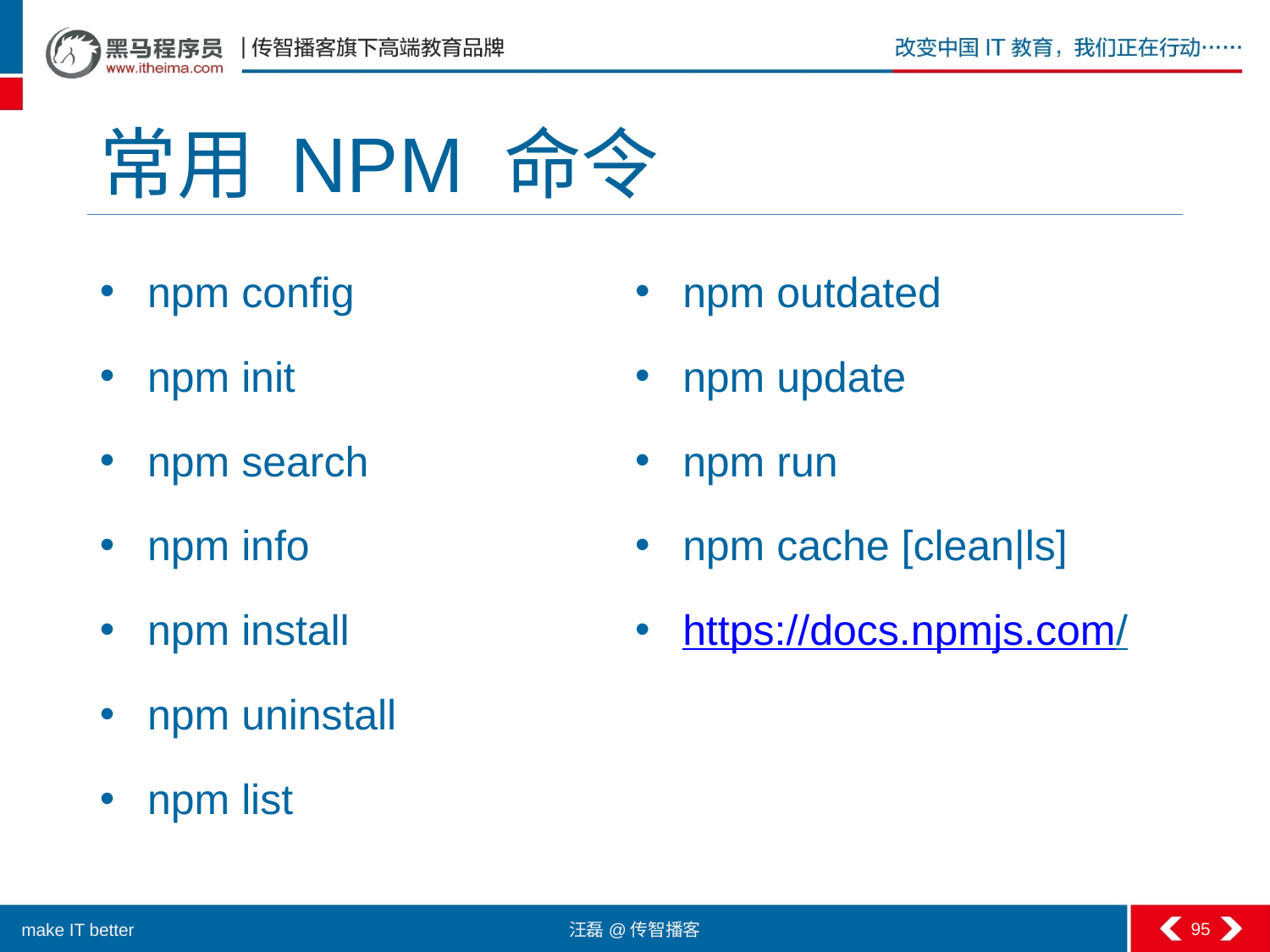

# 常用 NPM 命令
npm config
npm init
npm search
npm info
npm install
npm uninstall
npm list
npm outdated
npm update
npm run
npm cache [clean|ls]
https://docs.npmjs.com/
95
汪磊@传智播客
make IT better